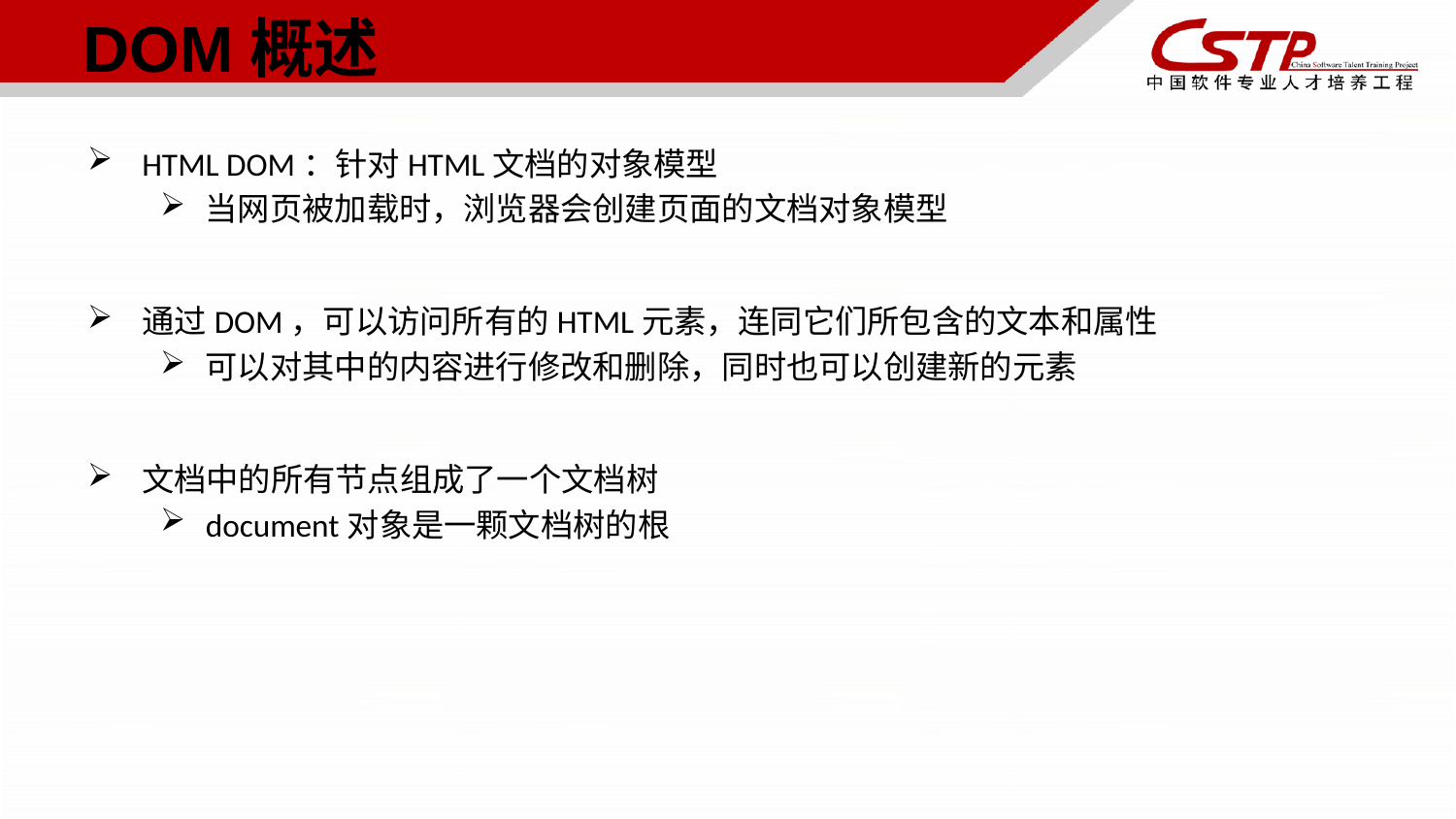

# DOM概述
HTML DOM：针对HTML文档的对象模型
当网页被加载时，浏览器会创建页面的文档对象模型

通过DOM，可以访问所有的HTML元素，连同它们所包含的文本和属性
可以对其中的内容进行修改和删除，同时也可以创建新的元素

文档中的所有节点组成了一个文档树
document对象是一颗文档树的根